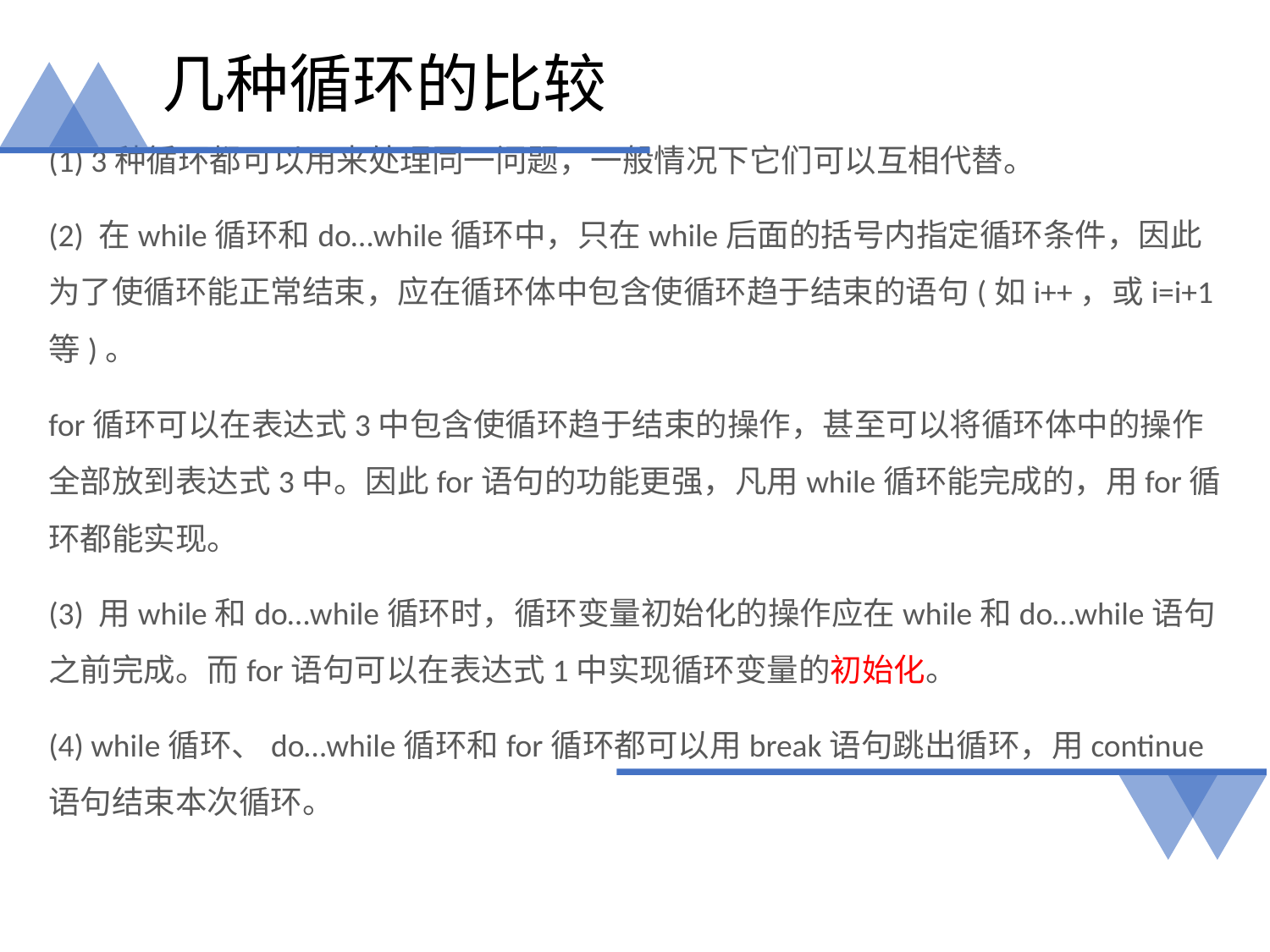

# 几种循环的比较

(1) 3种循环都可以用来处理同一问题，一般情况下它们可以互相代替。
(2) 在while循环和do…while循环中，只在while后面的括号内指定循环条件，因此为了使循环能正常结束，应在循环体中包含使循环趋于结束的语句(如i++，或i=i+1等)。
for循环可以在表达式3中包含使循环趋于结束的操作，甚至可以将循环体中的操作全部放到表达式3中。因此for语句的功能更强，凡用while循环能完成的，用for循环都能实现。
(3) 用while和do…while循环时，循环变量初始化的操作应在while和do…while语句之前完成。而for语句可以在表达式1中实现循环变量的初始化。
(4) while循环、do…while循环和for循环都可以用break语句跳出循环，用continue语句结束本次循环。